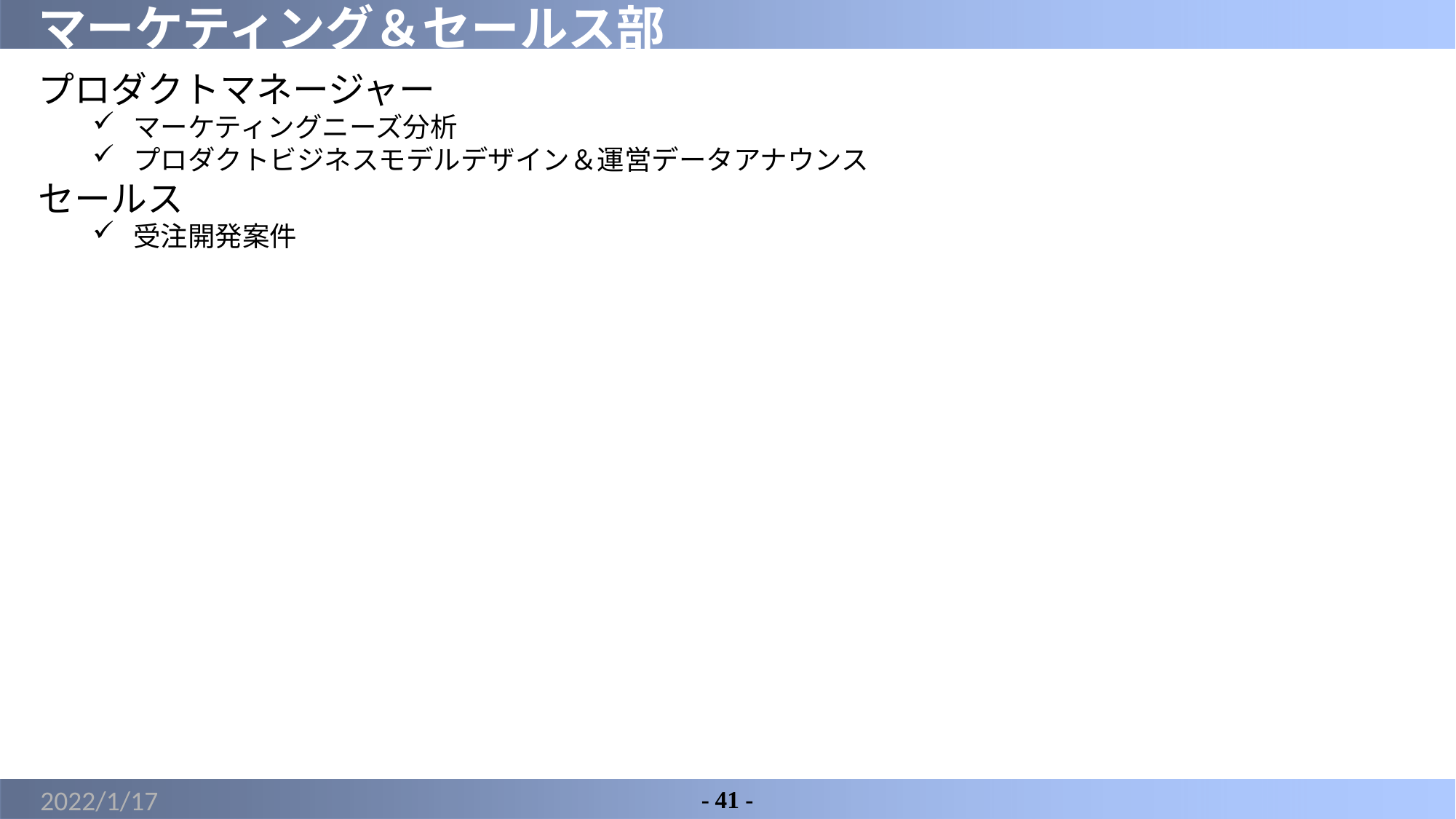

# マーケティング＆セールス部
プロダクトマネージャー
マーケティングニーズ分析
プロダクトビジネスモデルデザイン＆運営データアナウンス
セールス
受注開発案件

2022/1/17
- 41 -